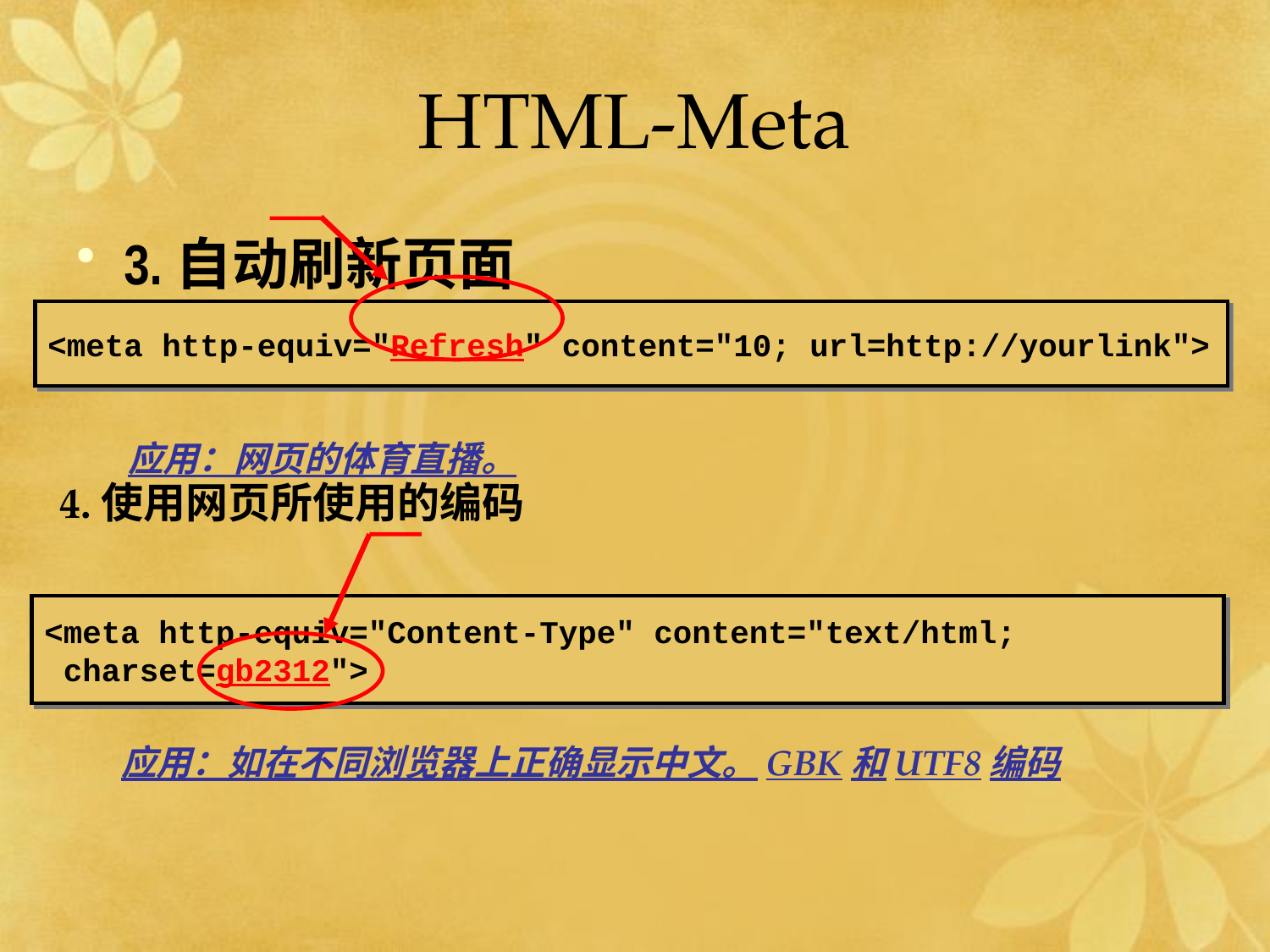

# HTML-Meta

3.自动刷新页面

<meta http-equiv="Refresh" content="10; url=http://yourlink">

应用：网页的体育直播。
4.使用网页所使用的编码

<meta http-equiv="Content-Type" content="text/html;
 charset=gb2312">

应用：如在不同浏览器上正确显示中文。GBK和UTF8编码